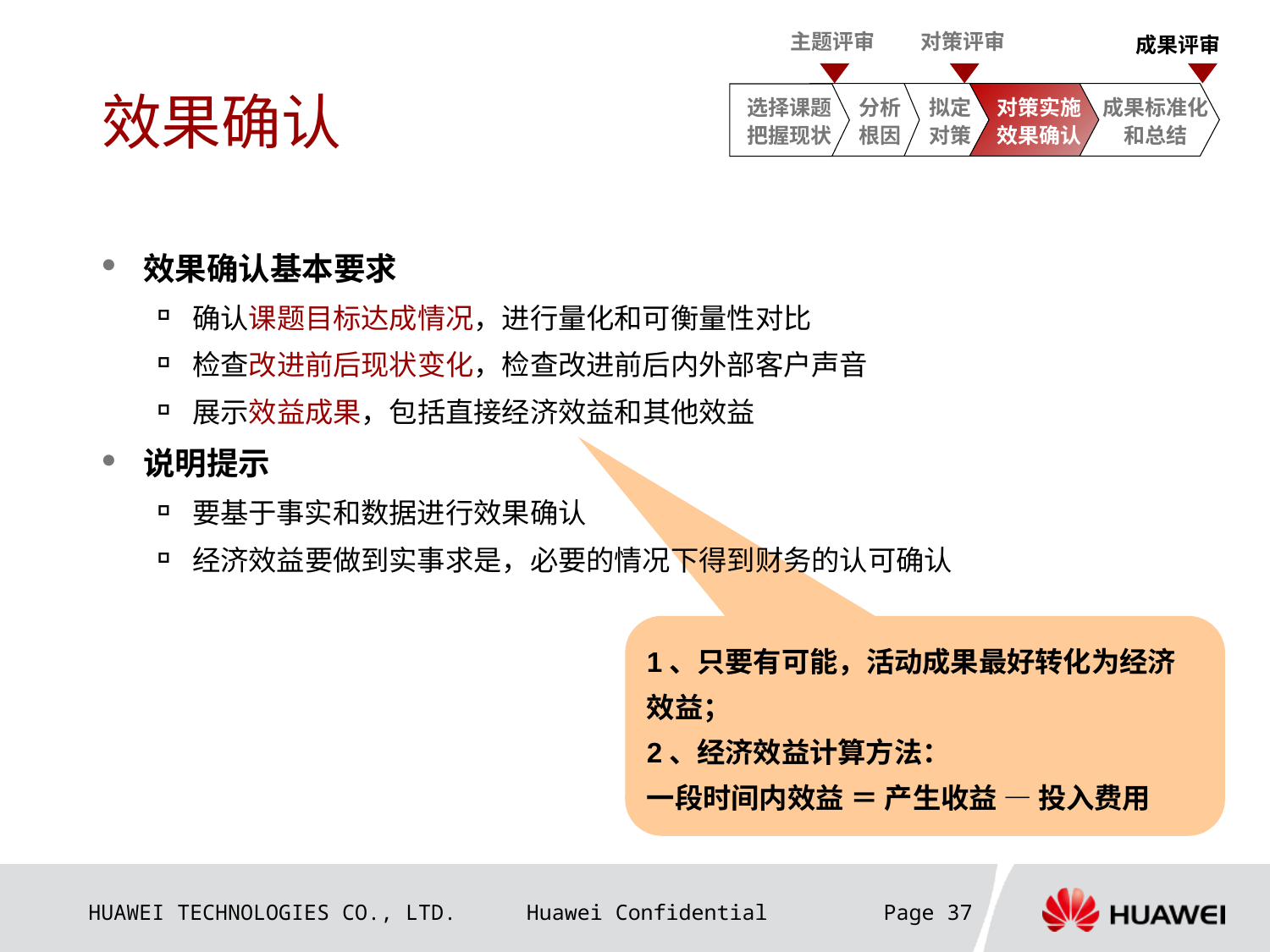

主题评审
对策评审
 成果评审

选择课题
把握现状
分析根因
拟定对策
对策实施
效果确认
成果标准化
和总结
# 效果确认
效果确认基本要求
确认课题目标达成情况，进行量化和可衡量性对比
检查改进前后现状变化，检查改进前后内外部客户声音
展示效益成果，包括直接经济效益和其他效益
说明提示
要基于事实和数据进行效果确认
经济效益要做到实事求是，必要的情况下得到财务的认可确认
1、只要有可能，活动成果最好转化为经济效益；
2、经济效益计算方法：
一段时间内效益 ＝ 产生收益 — 投入费用
Page 37